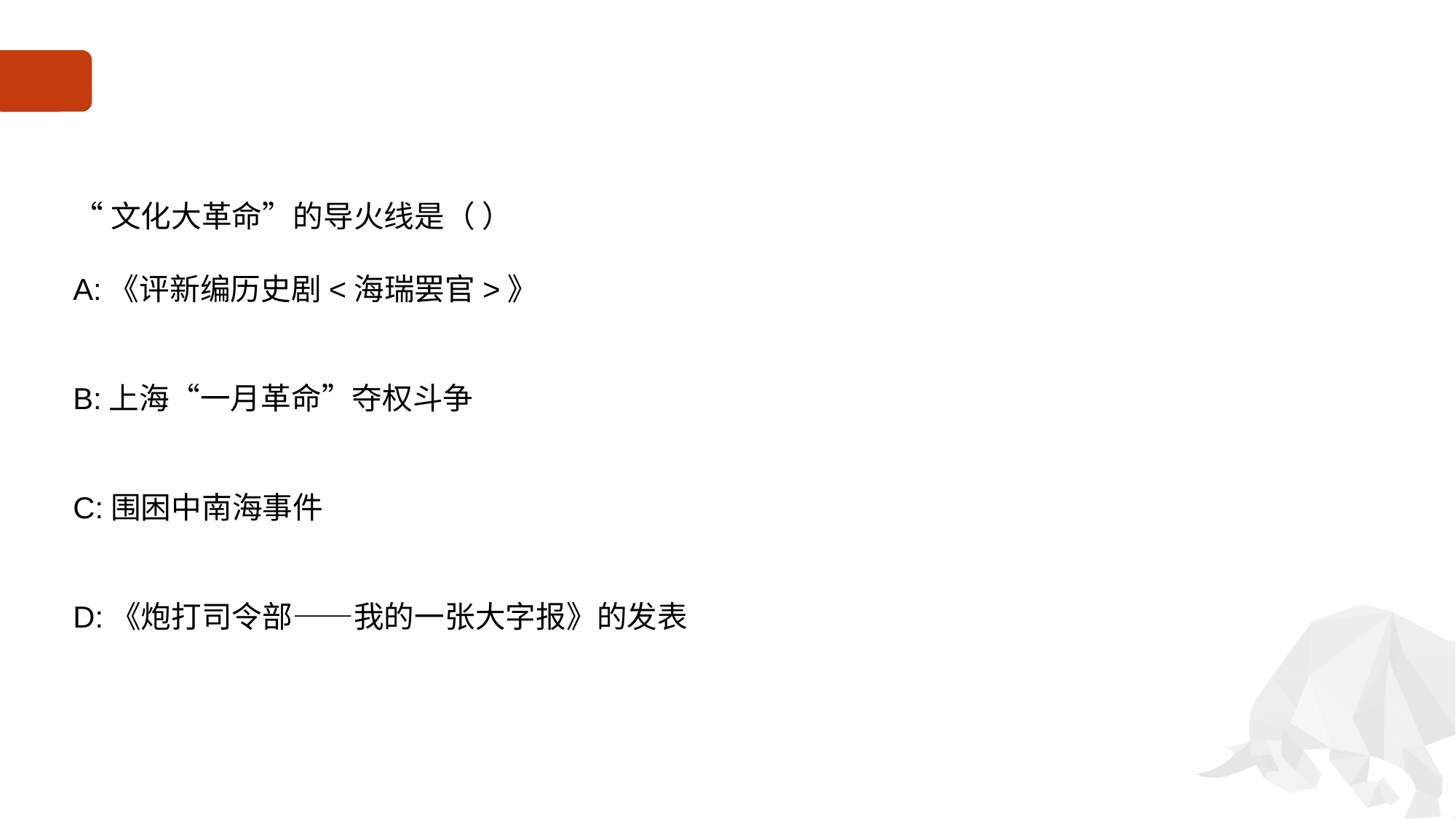

#
“文化大革命”的导火线是（ ）

A:《评新编历史剧<海瑞罢官>》

B:上海“一月革命”夺权斗争

C:围困中南海事件

D:《炮打司令部——我的一张大字报》的发表